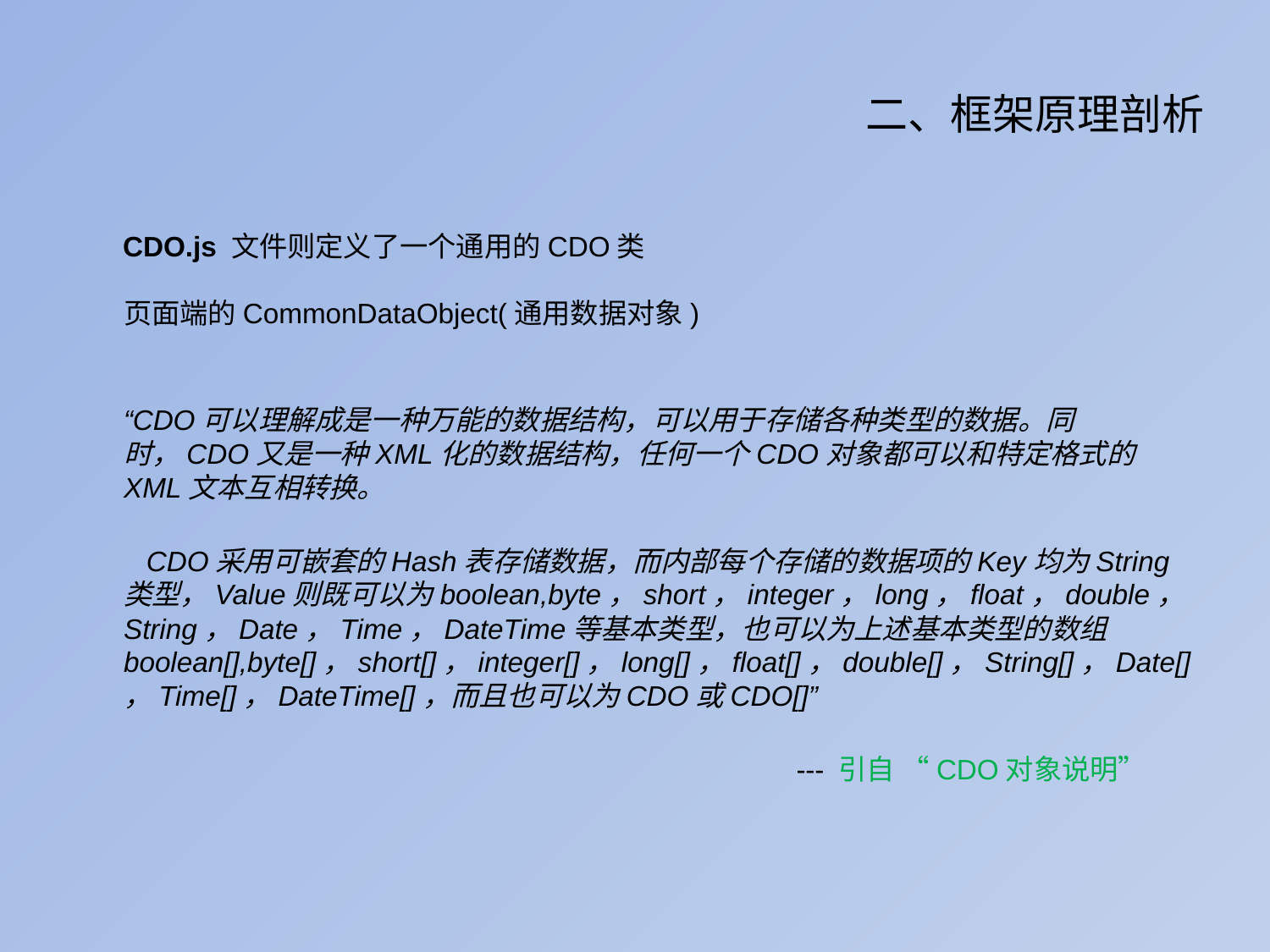

二、框架原理剖析
      CDO.js 文件则定义了一个通用的CDO类
页面端的CommonDataObject(通用数据对象)
“CDO可以理解成是一种万能的数据结构，可以用于存储各种类型的数据。同时，CDO又是一种XML化的数据结构，任何一个CDO对象都可以和特定格式的XML文本互相转换。
         CDO采用可嵌套的Hash表存储数据，而内部每个存储的数据项的Key均为String类型，Value则既可以为boolean,byte，short，integer，long，float，double，String，Date，Time，DateTime等基本类型，也可以为上述基本类型的数组boolean[],byte[]，short[]，integer[]，long[]，float[]，double[]，String[]，Date[]，Time[]，DateTime[]，而且也可以为CDO或CDO[]”
                                                                                            --- 引自 “CDO对象说明”